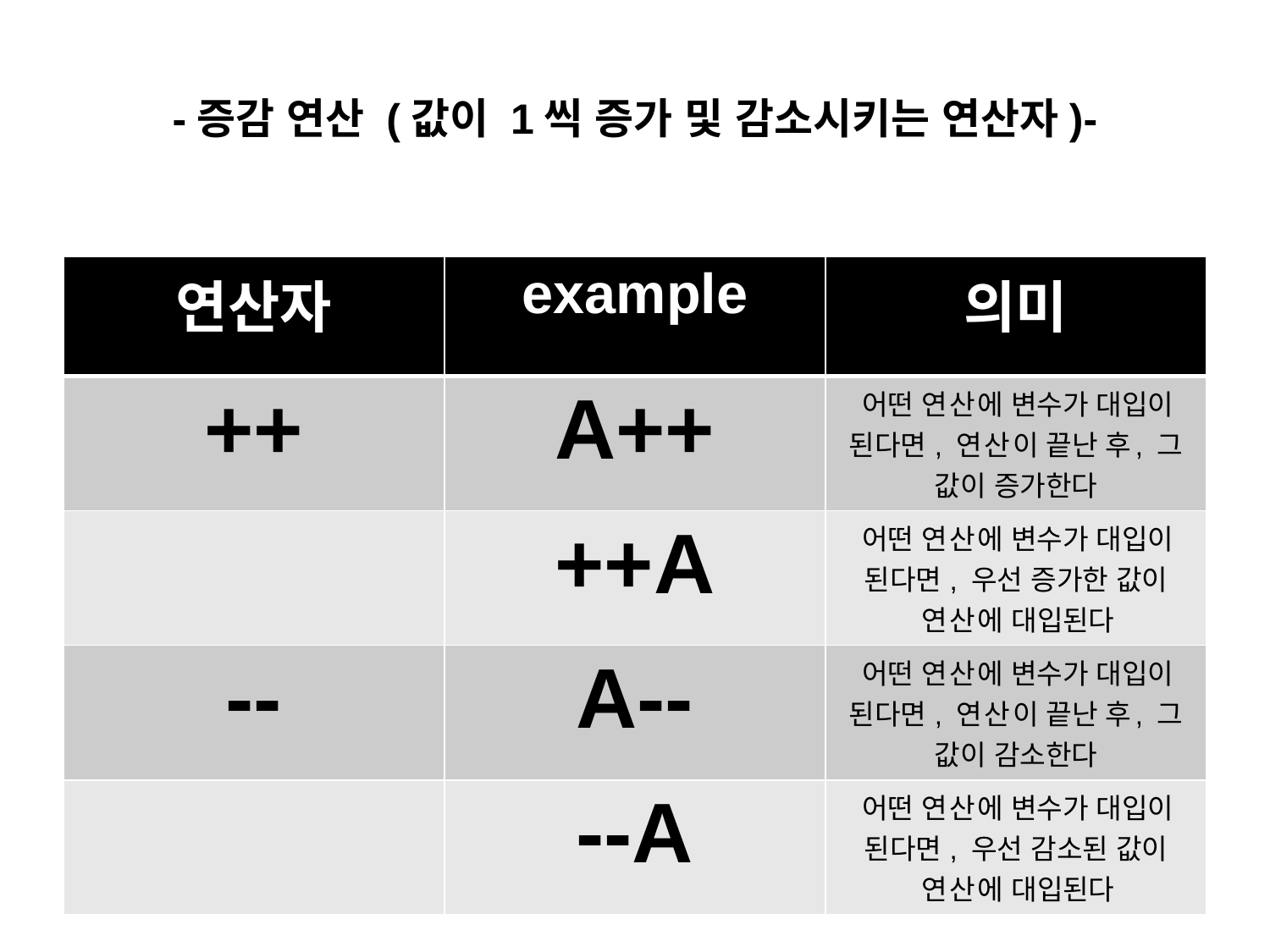

# -증감 연산 (값이 1씩 증가 및 감소시키는 연산자)-
| 연산자 | example | 의미 |
| --- | --- | --- |
| ++ | A++ | 어떤 연산에 변수가 대입이 된다면, 연산이 끝난 후, 그 값이 증가한다 |
|  | ++A | 어떤 연산에 변수가 대입이 된다면, 우선 증가한 값이 연산에 대입된다 |
| -- | A-- | 어떤 연산에 변수가 대입이 된다면, 연산이 끝난 후, 그 값이 감소한다 |
|  | --A | 어떤 연산에 변수가 대입이 된다면, 우선 감소된 값이 연산에 대입된다 |